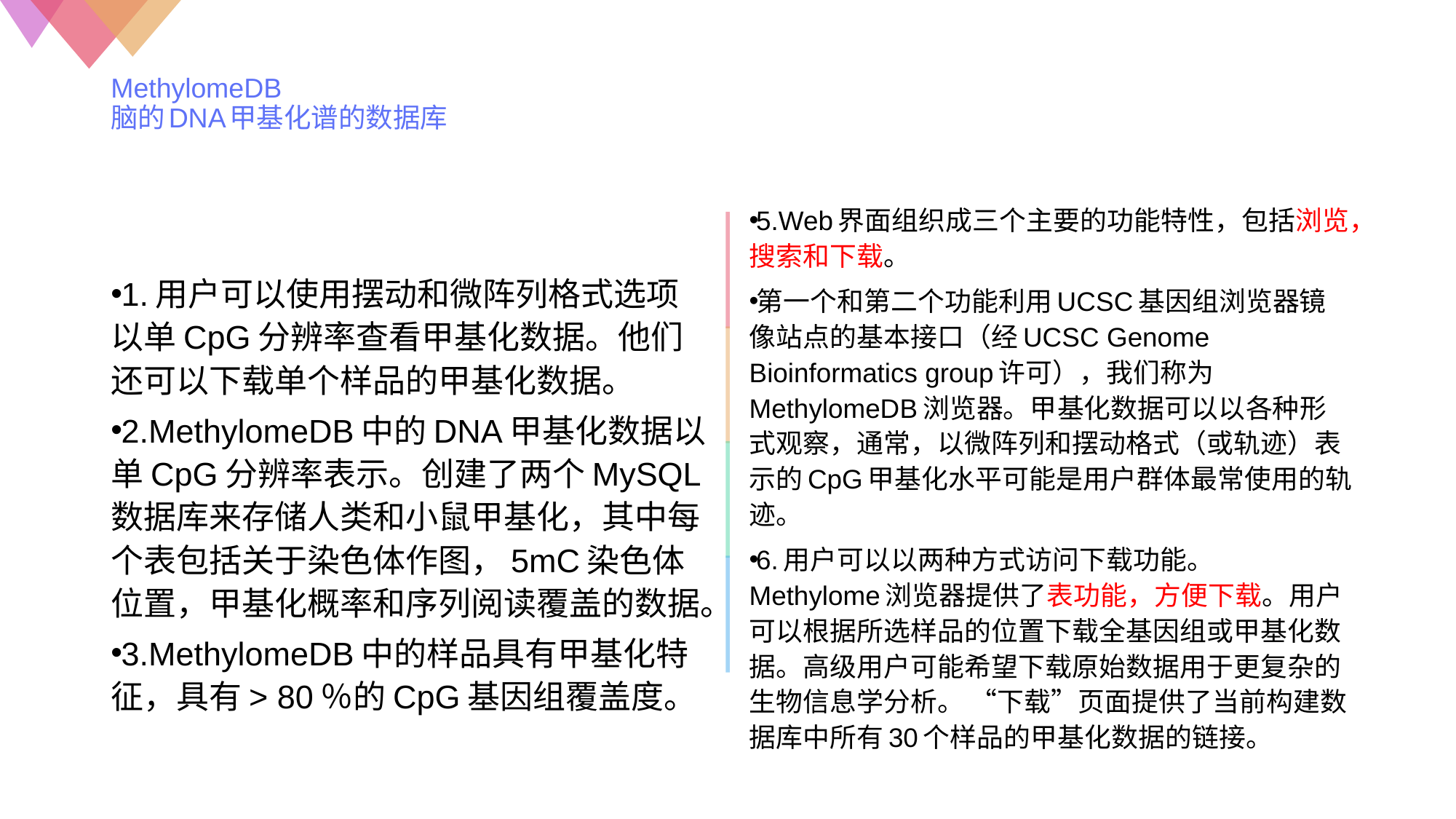

# MethylomeDB 脑的DNA甲基化谱的数据库
5.Web界面组织成三个主要的功能特性，包括浏览，搜索和下载。
第一个和第二个功能利用UCSC基因组浏览器镜像站点的基本接口（经UCSC Genome Bioinformatics group许可），我们称为MethylomeDB浏览器。甲基化数据可以以各种形式观察，通常，以微阵列和摆动格式（或轨迹）表示的CpG甲基化水平可能是用户群体最常使用的轨迹。
6.用户可以以两种方式访问下载功能。 Methylome浏览器提供了表功能，方便下载。用户可以根据所选样品的位置下载全基因组或甲基化数据。高级用户可能希望下载原始数据用于更复杂的生物信息学分析。 “下载”页面提供了当前构建数据库中所有30个样品的甲基化数据的链接。

1.用户可以使用摆动和微阵列格式选项以单CpG分辨率查看甲基化数据。他们还可以下载单个样品的甲基化数据。
2.MethylomeDB中的DNA甲基化数据以单CpG分辨率表示。创建了两个MySQL数据库来存储人类和小鼠甲基化，其中每个表包括关于染色体作图，5mC染色体位置，甲基化概率和序列阅读覆盖的数据。
3.MethylomeDB中的样品具有甲基化特征，具有> 80％的CpG基因组覆盖度。